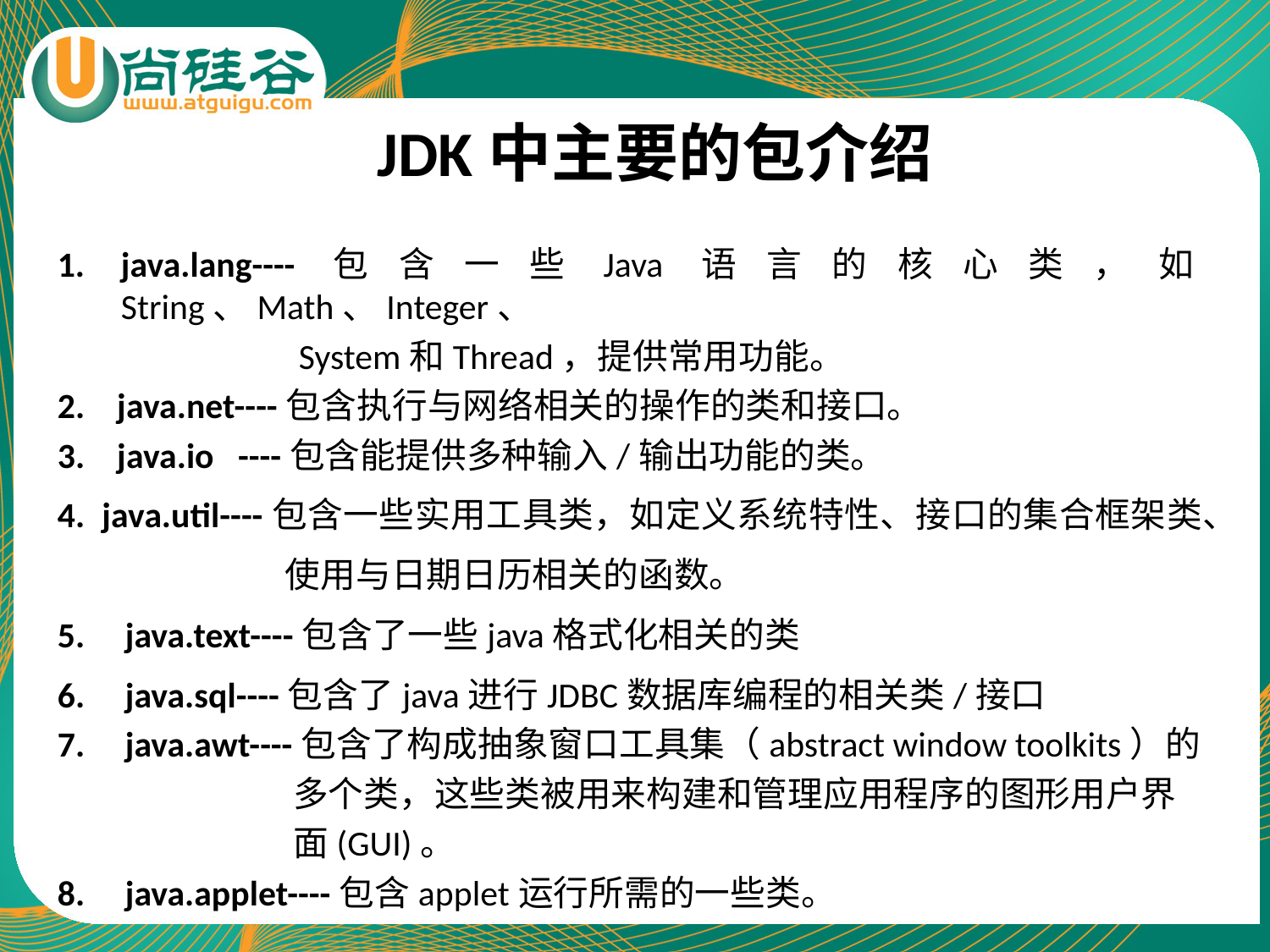

# JDK中主要的包介绍
java.lang----包含一些Java语言的核心类，如String、Math、Integer、
                              System和Thread，提供常用功能。
2.    java.net----包含执行与网络相关的操作的类和接口。
3.    java.io   ----包含能提供多种输入/输出功能的类。
4.  java.util----包含一些实用工具类，如定义系统特性、接口的集合框架类、
                            使用与日期日历相关的函数。
5.     java.text----包含了一些java格式化相关的类
6.     java.sql----包含了java进行JDBC数据库编程的相关类/接口
7.     java.awt----包含了构成抽象窗口工具集（abstract window toolkits）的
                             多个类，这些类被用来构建和管理应用程序的图形用户界
                             面(GUI)。
8.     java.applet----包含applet运行所需的一些类。